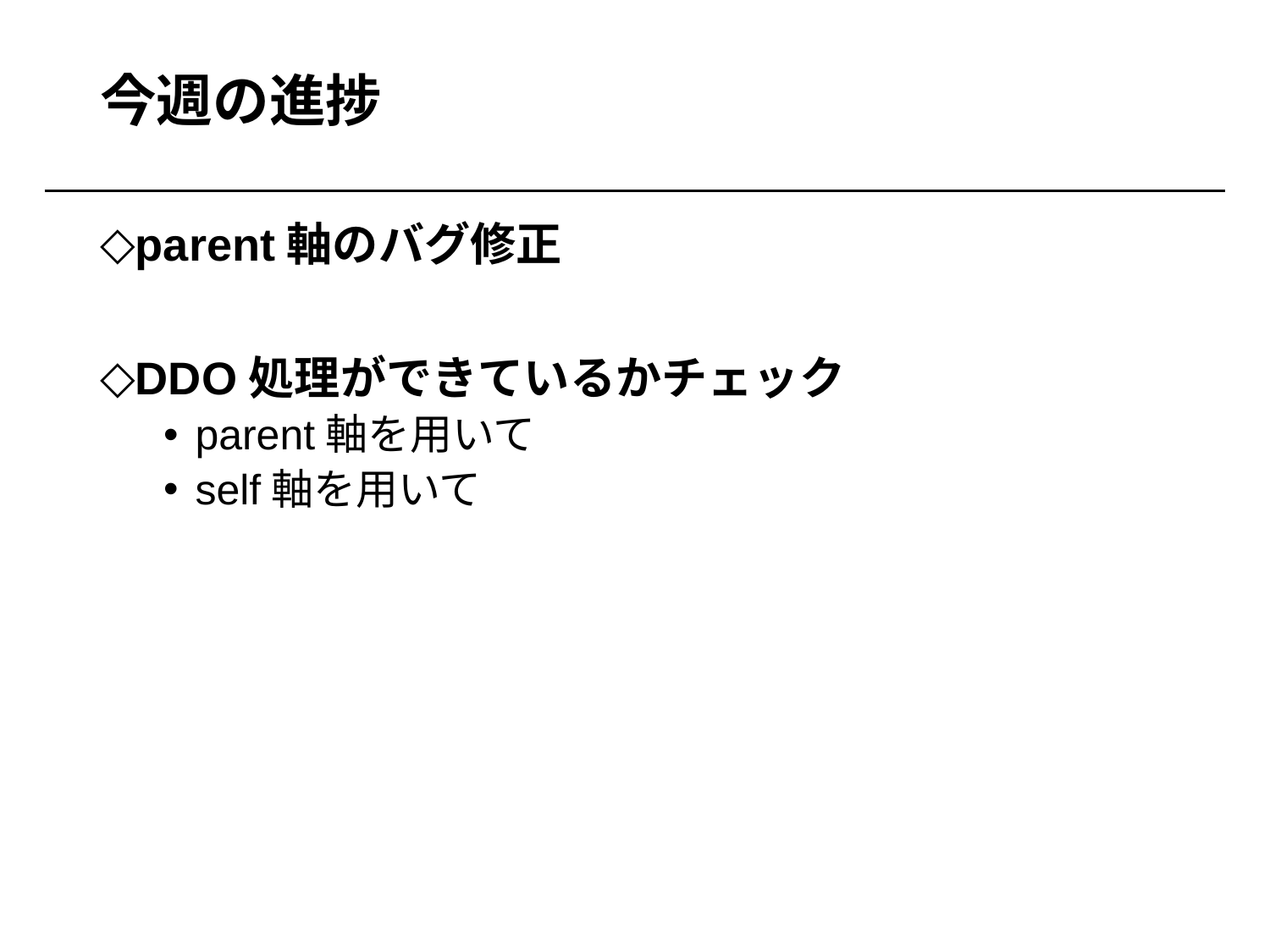

# 今週の進捗
parent軸のバグ修正

DDO処理ができているかチェック
parent軸を用いて
self軸を用いて